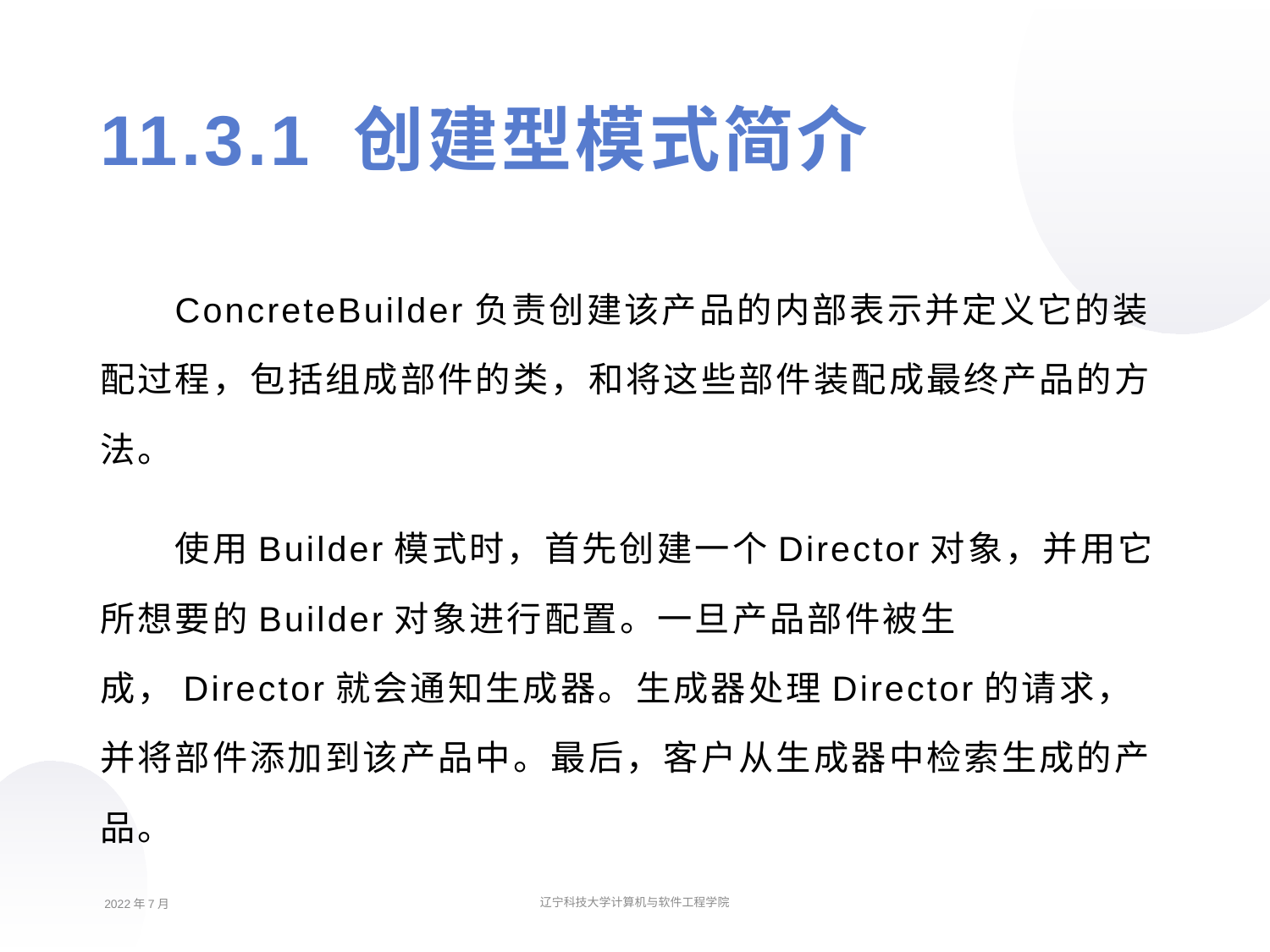

11.3.1 创建型模式简介
ConcreteBuilder负责创建该产品的内部表示并定义它的装配过程，包括组成部件的类，和将这些部件装配成最终产品的方法。
使用Builder模式时，首先创建一个Director对象，并用它所想要的Builder对象进行配置。一旦产品部件被生成，Director就会通知生成器。生成器处理Director的请求，并将部件添加到该产品中。最后，客户从生成器中检索生成的产品。

2022年7月
辽宁科技大学计算机与软件工程学院
54